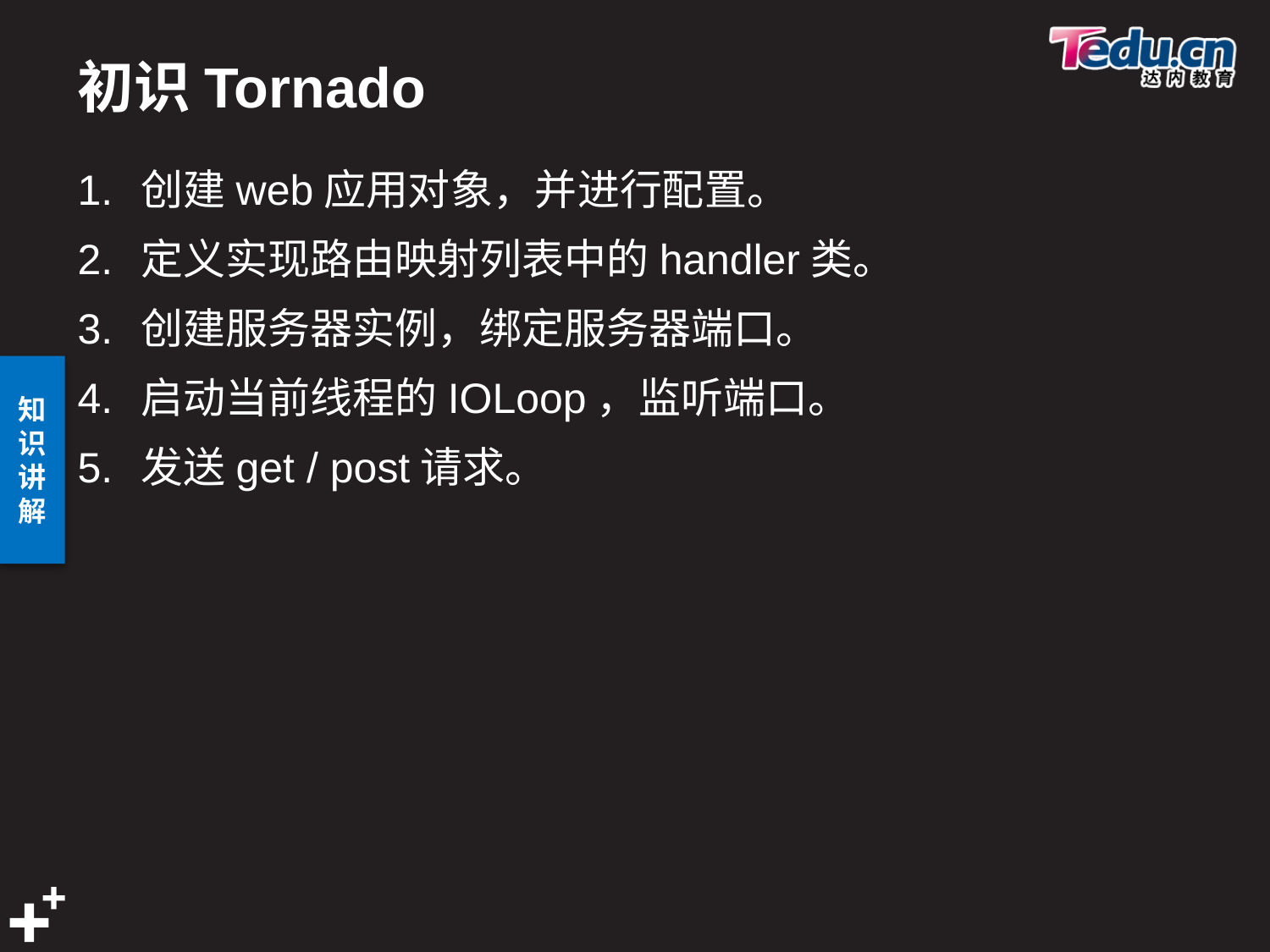

# 初识Tornado
创建web应用对象，并进行配置。
定义实现路由映射列表中的handler类。
创建服务器实例，绑定服务器端口。
启动当前线程的IOLoop，监听端口。
发送get / post请求。